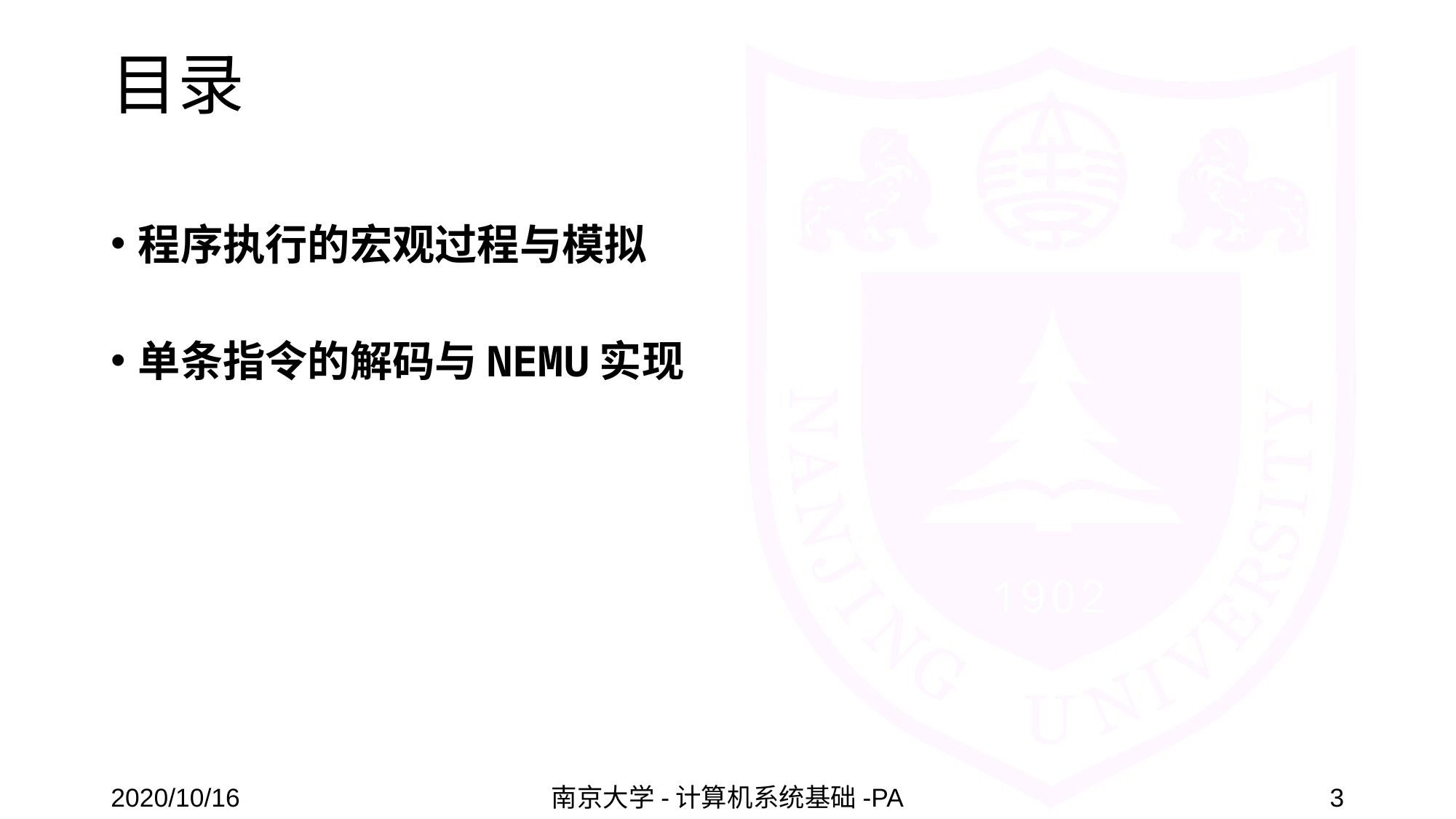

# 目录
程序执行的宏观过程与模拟
单条指令的解码与NEMU实现
2020/10/16
南京大学-计算机系统基础-PA
3